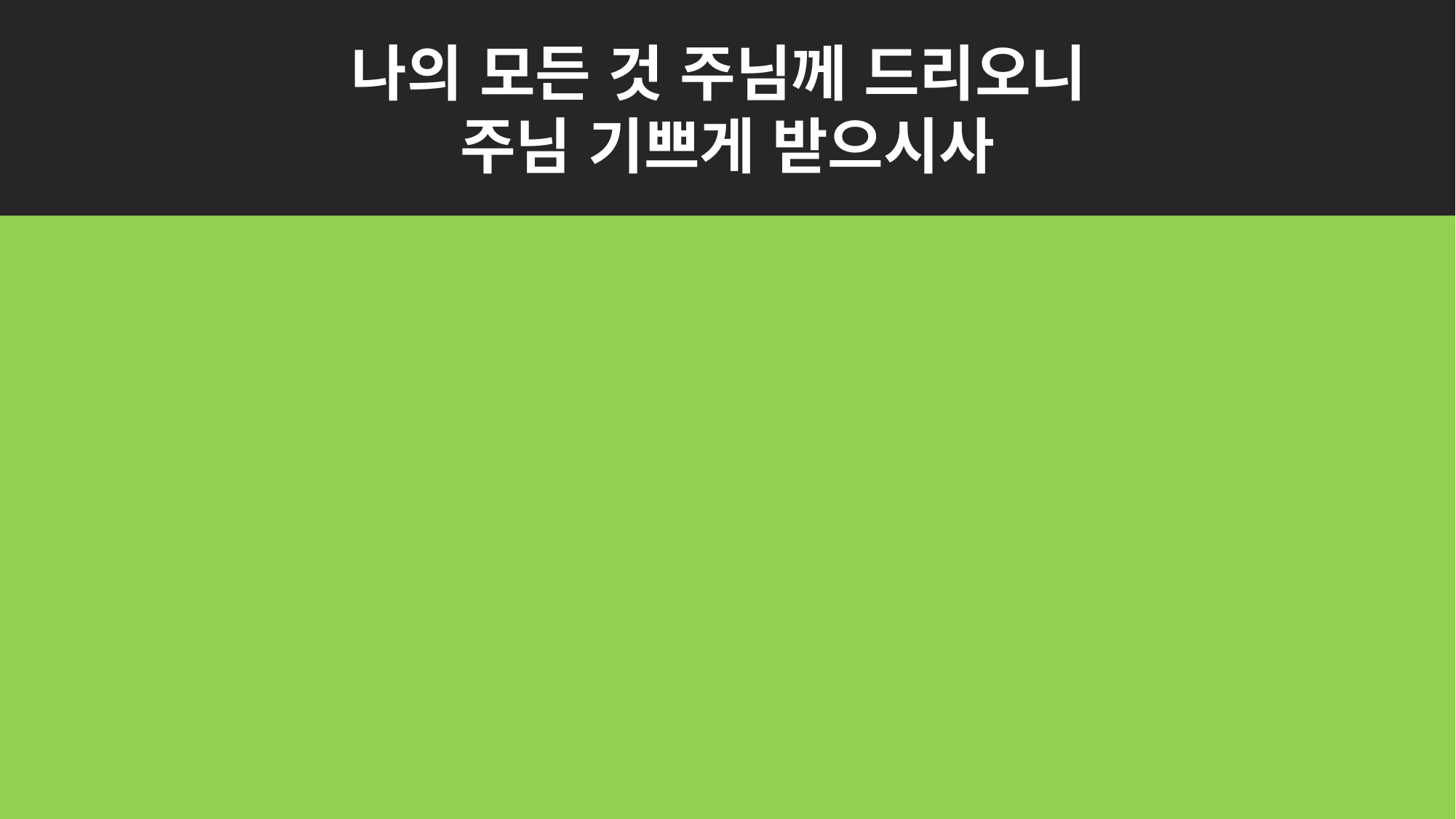

나의 모든 것 주님께 드리오니
주님 기쁘게 받으시사